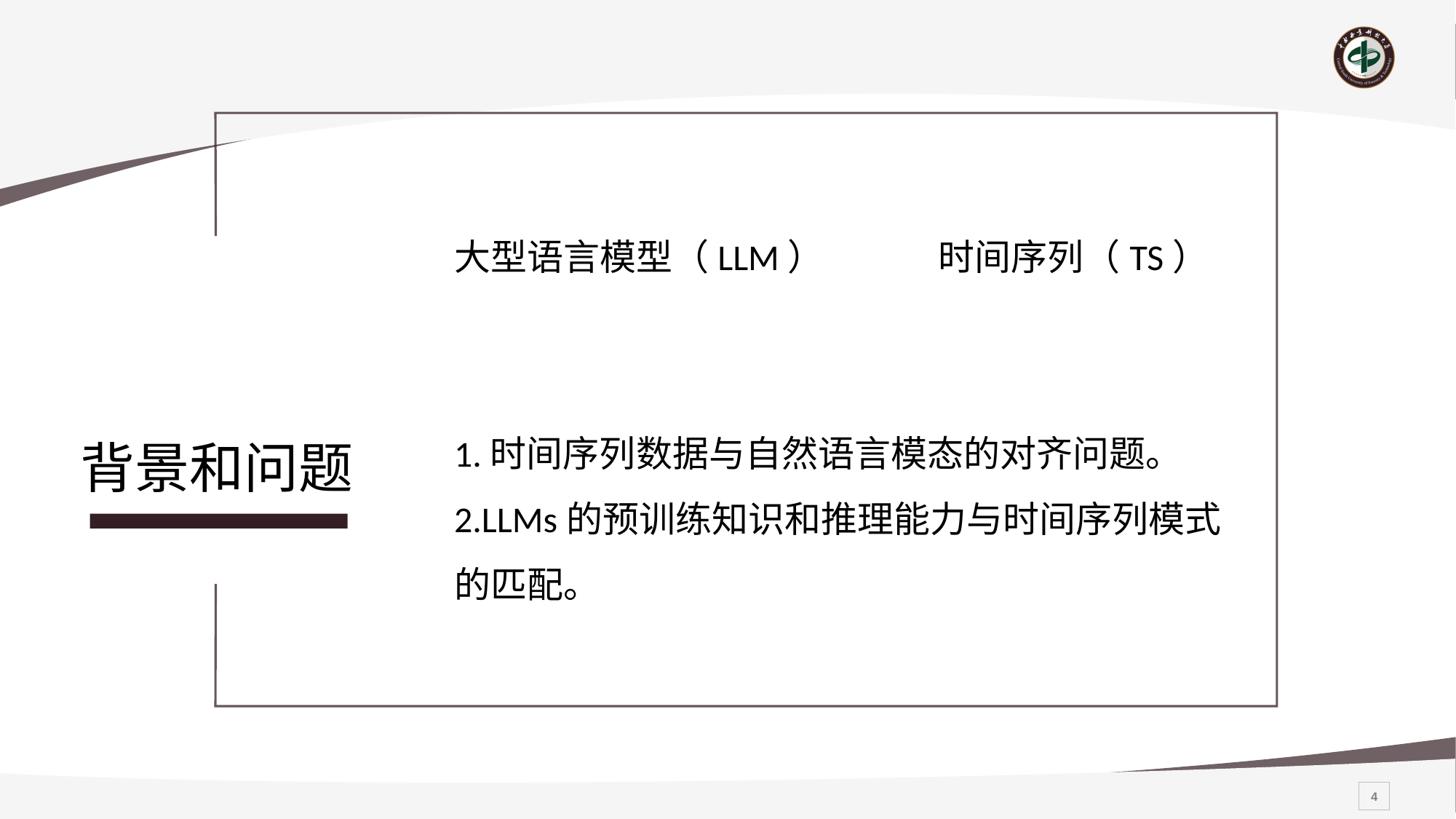

大型语言模型（LLM）              时间序列（TS）

1.时间序列数据与自然语言模态的对齐问题。
2.LLMs的预训练知识和推理能力与时间序列模式的匹配。
# 背景和问题